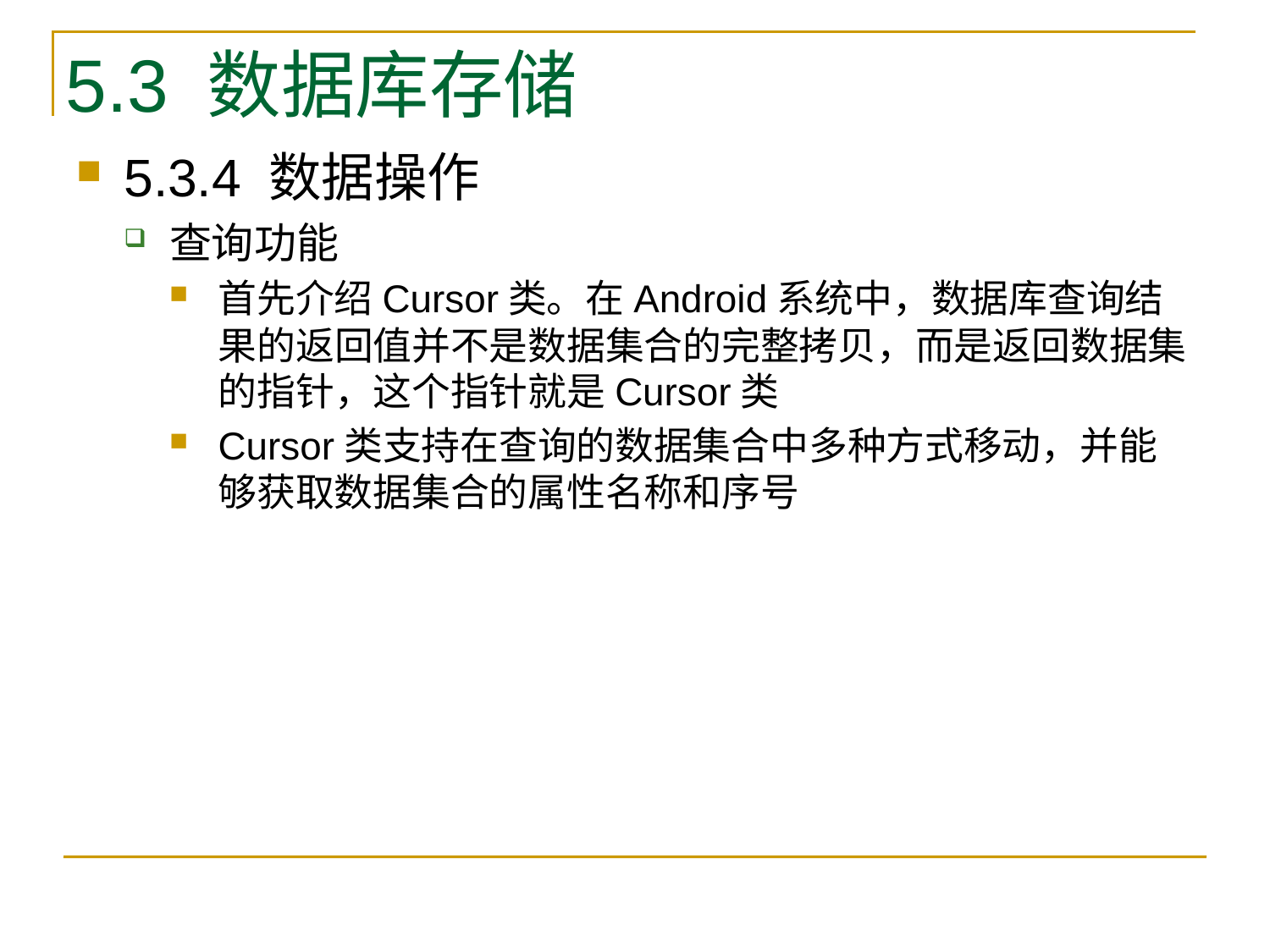

# 5.3 数据库存储
5.3.4 数据操作
查询功能
首先介绍Cursor类。在Android系统中，数据库查询结果的返回值并不是数据集合的完整拷贝，而是返回数据集的指针，这个指针就是Cursor类
Cursor类支持在查询的数据集合中多种方式移动，并能够获取数据集合的属性名称和序号